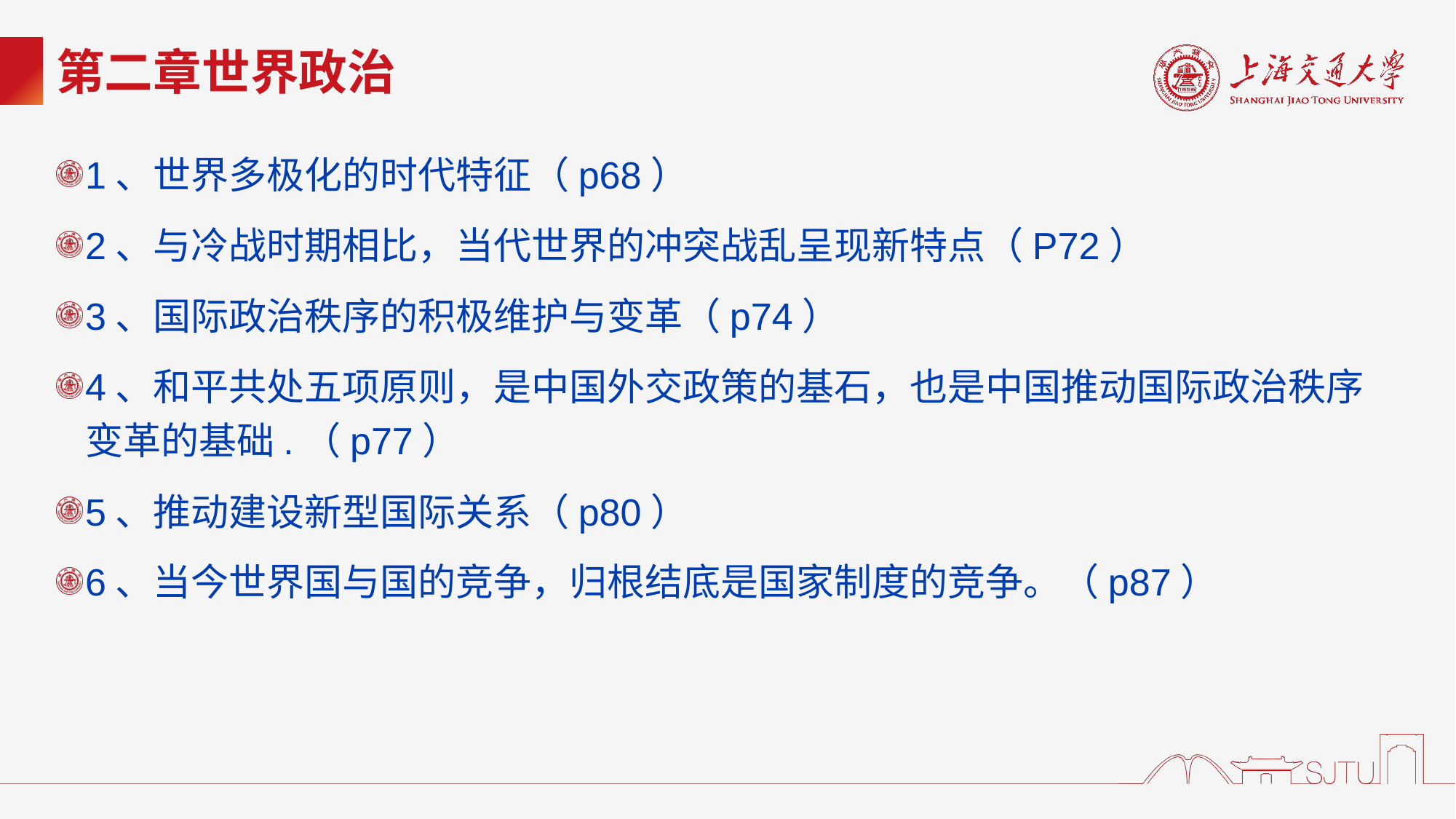

# 第二章世界政治
1、世界多极化的时代特征（p68）
2、与冷战时期相比，当代世界的冲突战乱呈现新特点（P72）
3、国际政治秩序的积极维护与变革（p74）
4、和平共处五项原则，是中国外交政策的基石，也是中国推动国际政治秩序变革的基础.（p77）
5、推动建设新型国际关系（p80）
6、当今世界国与国的竞争，归根结底是国家制度的竞争。（p87）